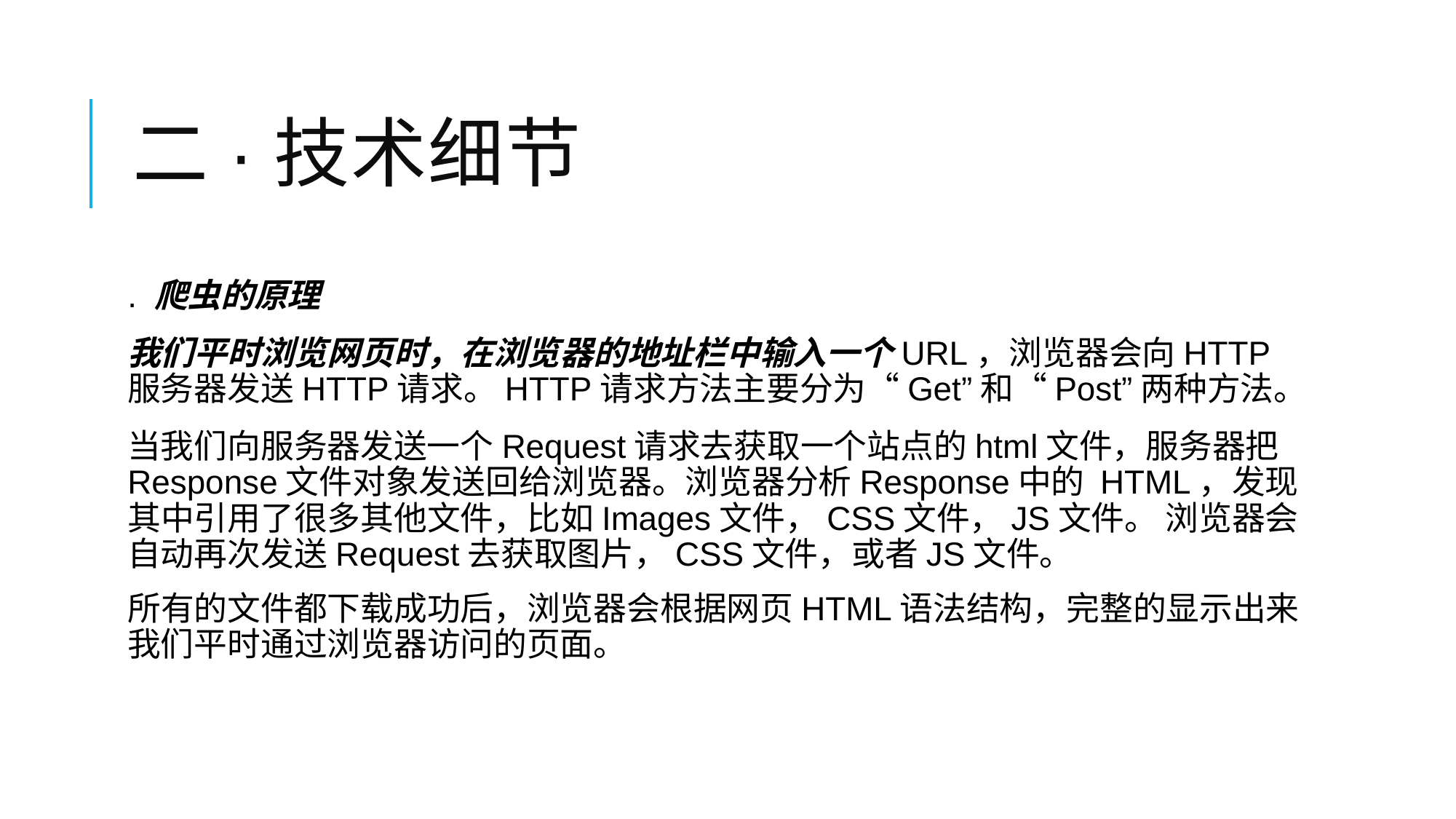

# 二·技术细节
. 爬虫的原理
我们平时浏览网页时，在浏览器的地址栏中输入一个URL，浏览器会向HTTP服务器发送HTTP请求。HTTP请求方法主要分为“Get”和“Post”两种方法。
当我们向服务器发送一个Request请求去获取一个站点的html文件，服务器把Response文件对象发送回给浏览器。浏览器分析Response中的 HTML，发现其中引用了很多其他文件，比如Images文件，CSS文件，JS文件。 浏览器会自动再次发送Request去获取图片，CSS文件，或者JS文件。
所有的文件都下载成功后，浏览器会根据网页HTML语法结构，完整的显示出来我们平时通过浏览器访问的页面。